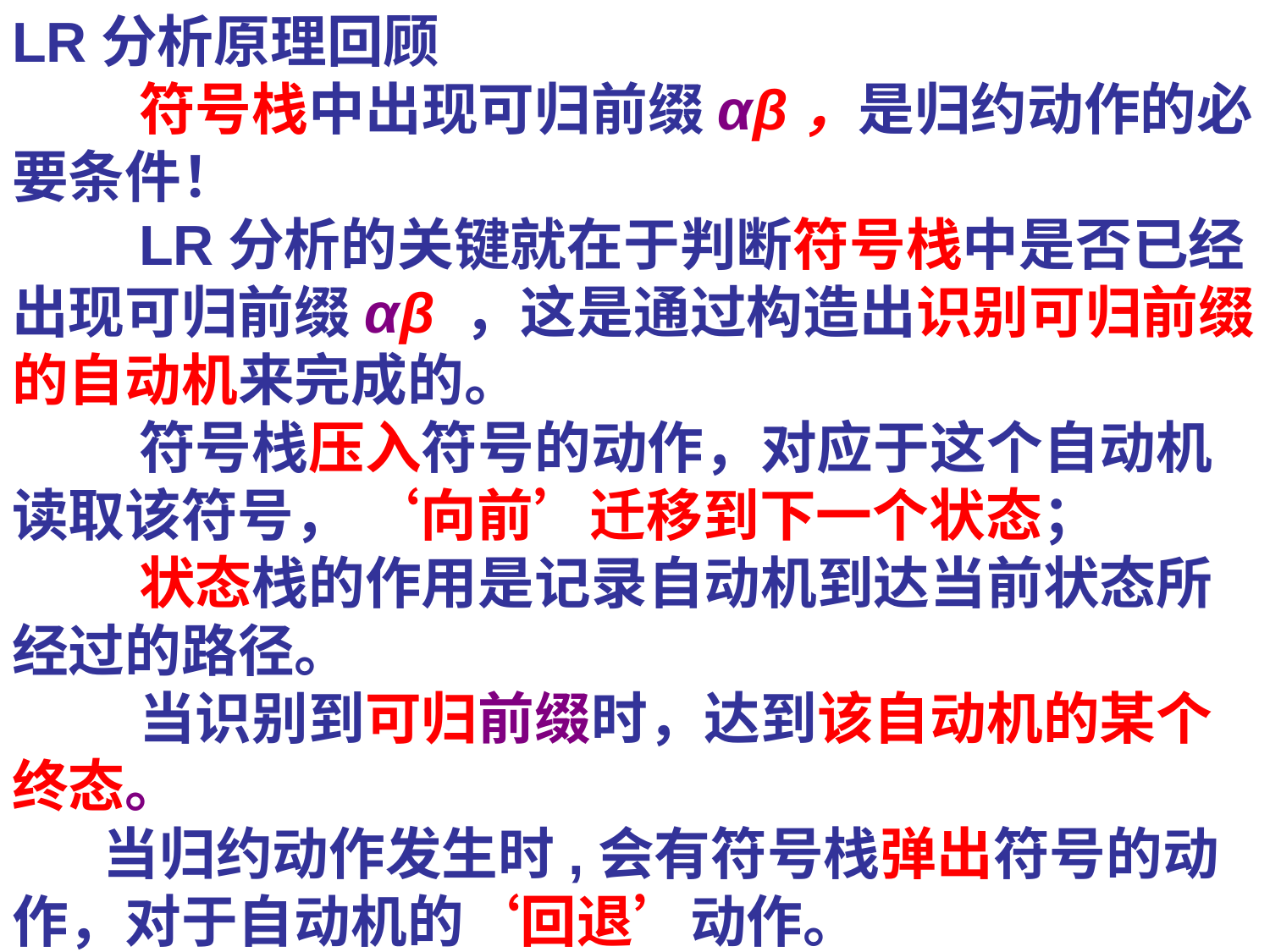

LR分析原理回顾
	符号栈中出现可归前缀αβ，是归约动作的必要条件！
	LR分析的关键就在于判断符号栈中是否已经出现可归前缀αβ ，这是通过构造出识别可归前缀的自动机来完成的。
	符号栈压入符号的动作，对应于这个自动机读取该符号， ‘向前’迁移到下一个状态；
	状态栈的作用是记录自动机到达当前状态所经过的路径。
	当识别到可归前缀时，达到该自动机的某个终态。
      当归约动作发生时,会有符号栈弹出符号的动作，对于自动机的‘回退’动作。